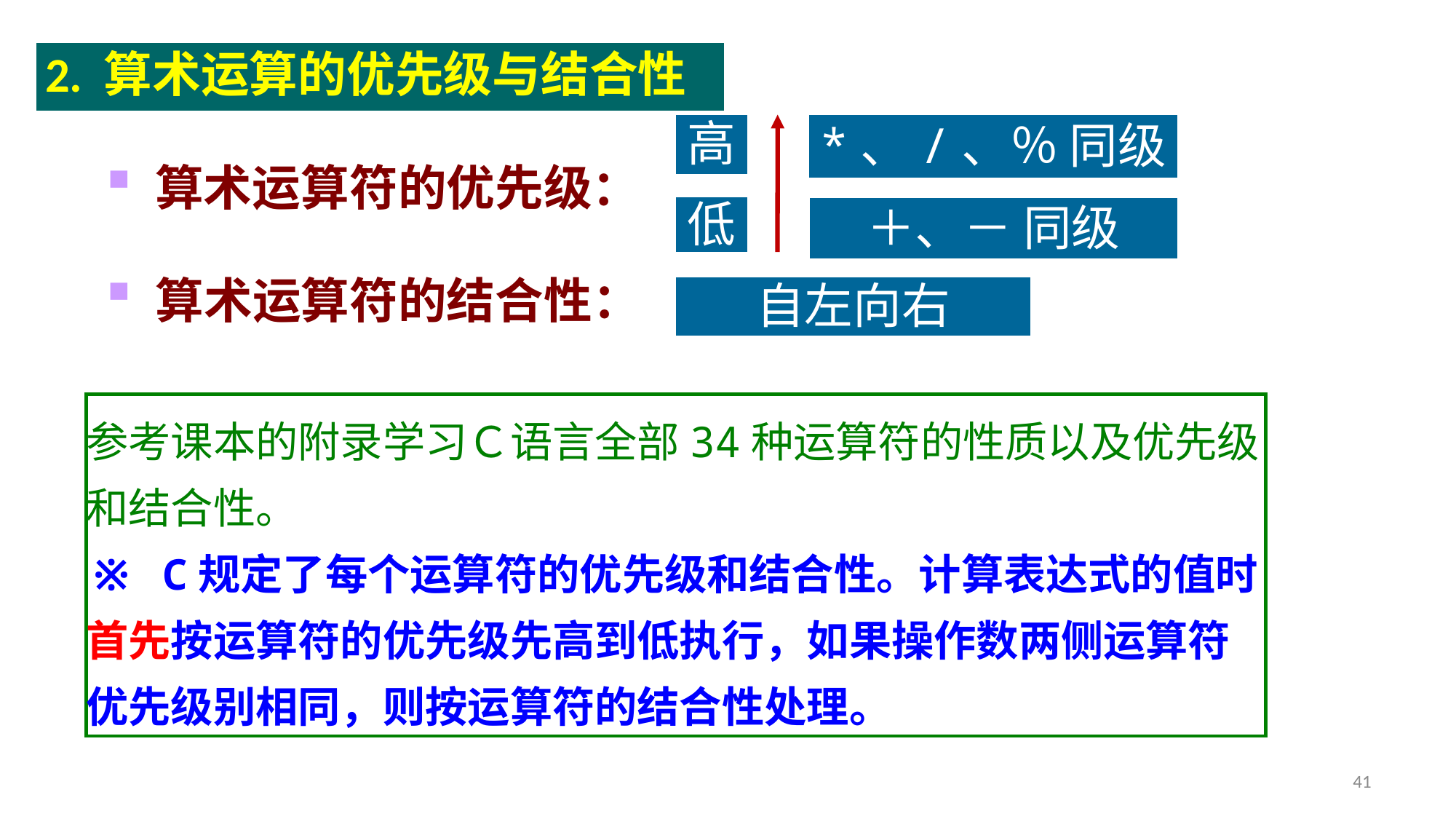

2. 算术运算的优先级与结合性
高

*、/、％ 同级
低
＋、－ 同级
 算术运算符的优先级：
 算术运算符的结合性：
自左向右
参考课本的附录学习Ｃ语言全部34种运算符的性质以及优先级和结合性。
※ C规定了每个运算符的优先级和结合性。计算表达式的值时首先按运算符的优先级先高到低执行，如果操作数两侧运算符优先级别相同，则按运算符的结合性处理。
41